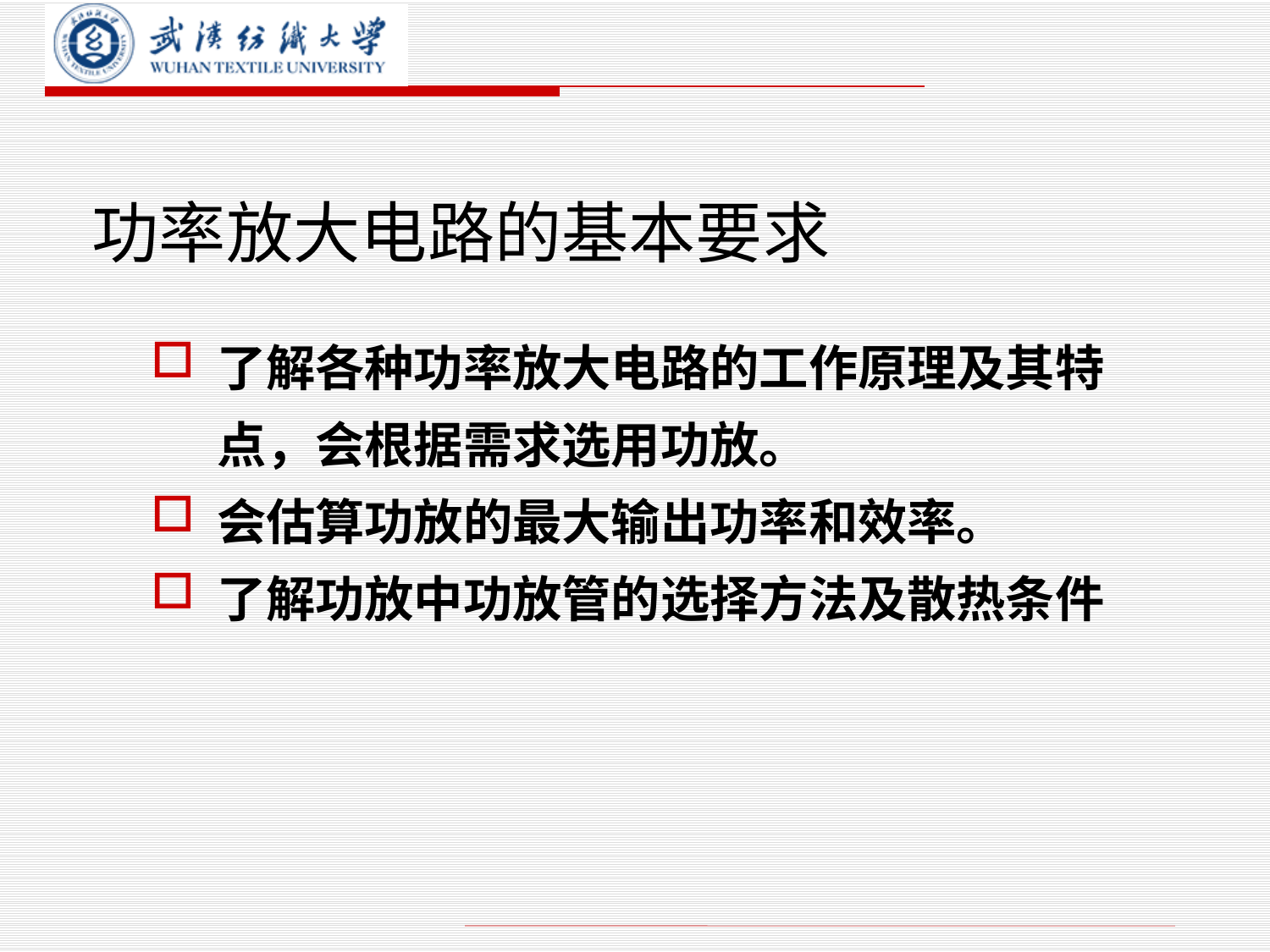

# 功率放大电路的基本要求
了解各种功率放大电路的工作原理及其特点，会根据需求选用功放。
会估算功放的最大输出功率和效率。
了解功放中功放管的选择方法及散热条件